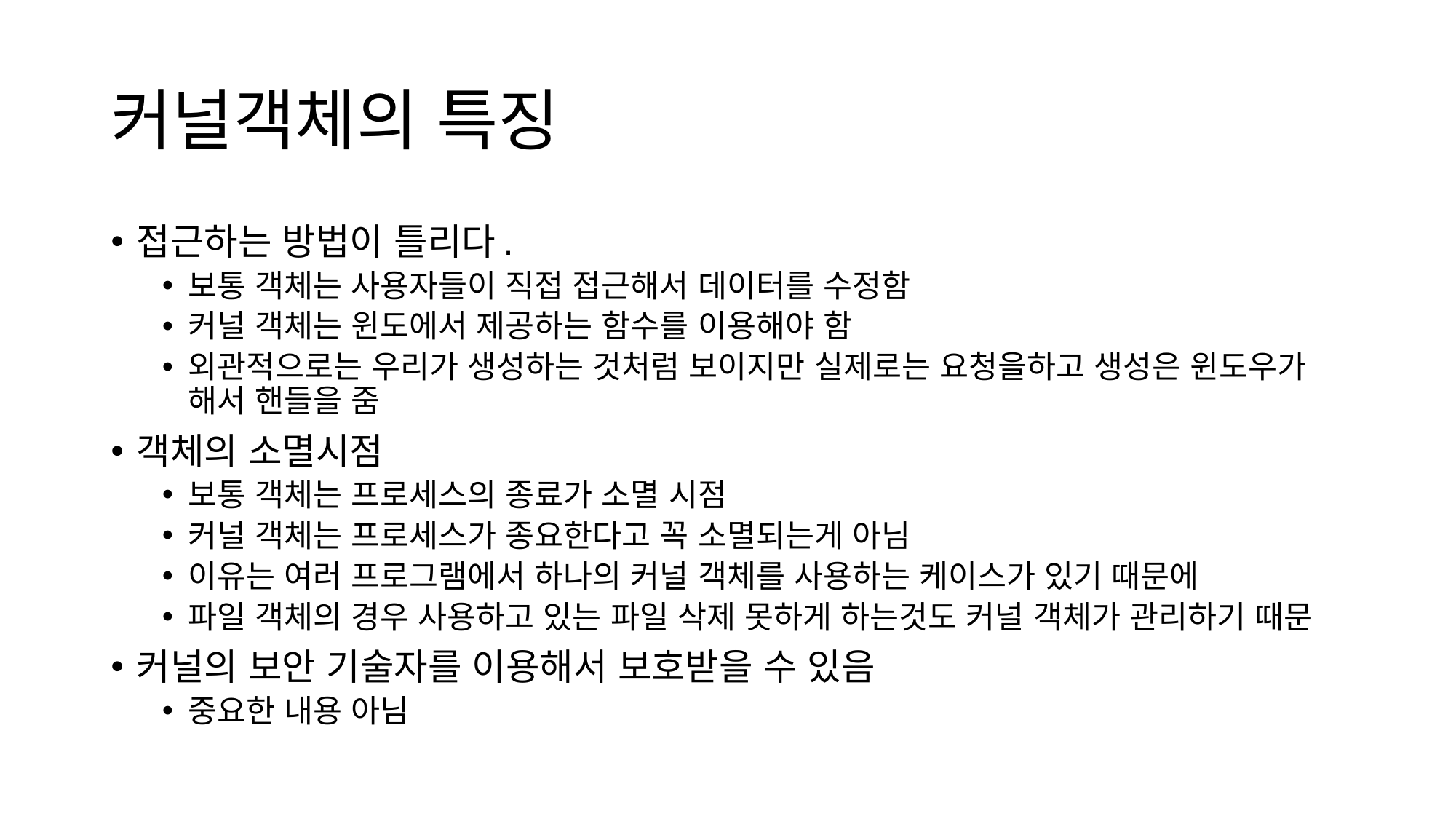

# 커널객체의 특징
접근하는 방법이 틀리다.
보통 객체는 사용자들이 직접 접근해서 데이터를 수정함
커널 객체는 윈도에서 제공하는 함수를 이용해야 함
외관적으로는 우리가 생성하는 것처럼 보이지만 실제로는 요청을하고 생성은 윈도우가 해서 핸들을 줌
객체의 소멸시점
보통 객체는 프로세스의 종료가 소멸 시점
커널 객체는 프로세스가 종요한다고 꼭 소멸되는게 아님
이유는 여러 프로그램에서 하나의 커널 객체를 사용하는 케이스가 있기 때문에
파일 객체의 경우 사용하고 있는 파일 삭제 못하게 하는것도 커널 객체가 관리하기 때문
커널의 보안 기술자를 이용해서 보호받을 수 있음
중요한 내용 아님